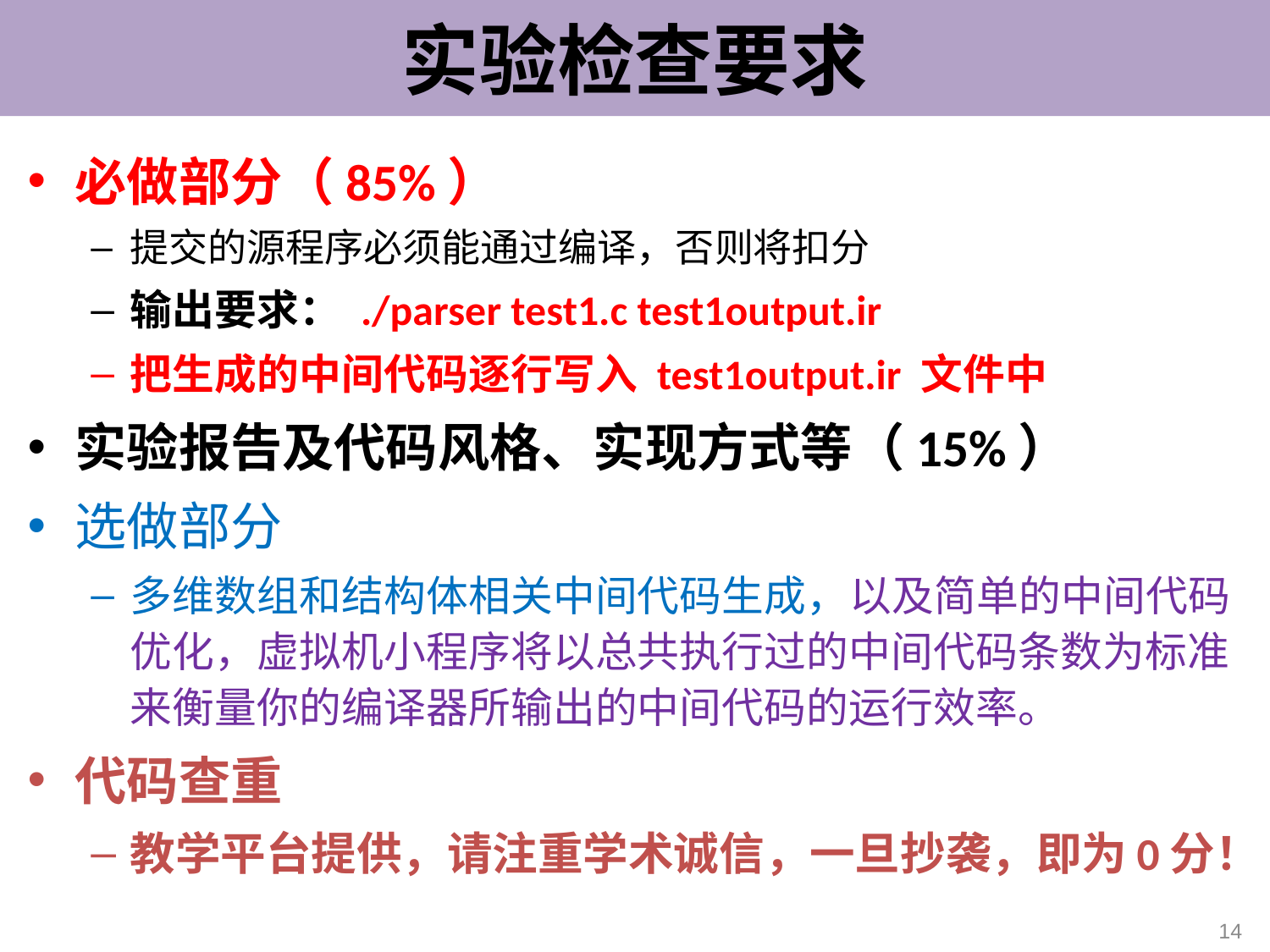

# 实验检查要求
必做部分（85%）
提交的源程序必须能通过编译，否则将扣分
输出要求： ./parser test1.c test1output.ir
把生成的中间代码逐行写入 test1output.ir 文件中
实验报告及代码风格、实现方式等（15%）
选做部分
多维数组和结构体相关中间代码生成，以及简单的中间代码优化，虚拟机小程序将以总共执行过的中间代码条数为标准来衡量你的编译器所输出的中间代码的运行效率。
代码查重
教学平台提供，请注重学术诚信，一旦抄袭，即为0分！
14